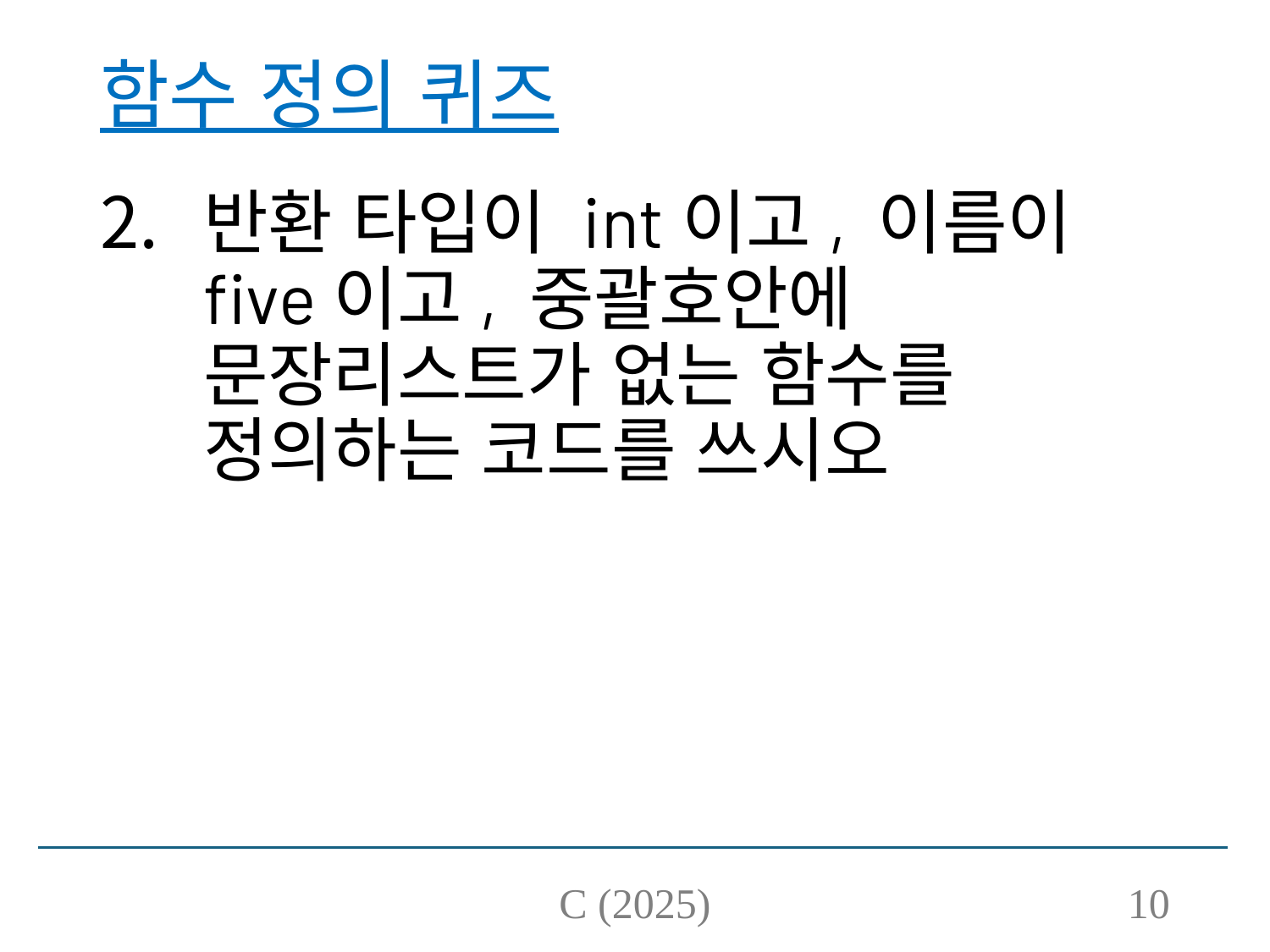

# 함수 정의 퀴즈
반환 타입이 int이고, 이름이 five이고, 중괄호안에 문장리스트가 없는 함수를 정의하는 코드를 쓰시오
C (2025)
10